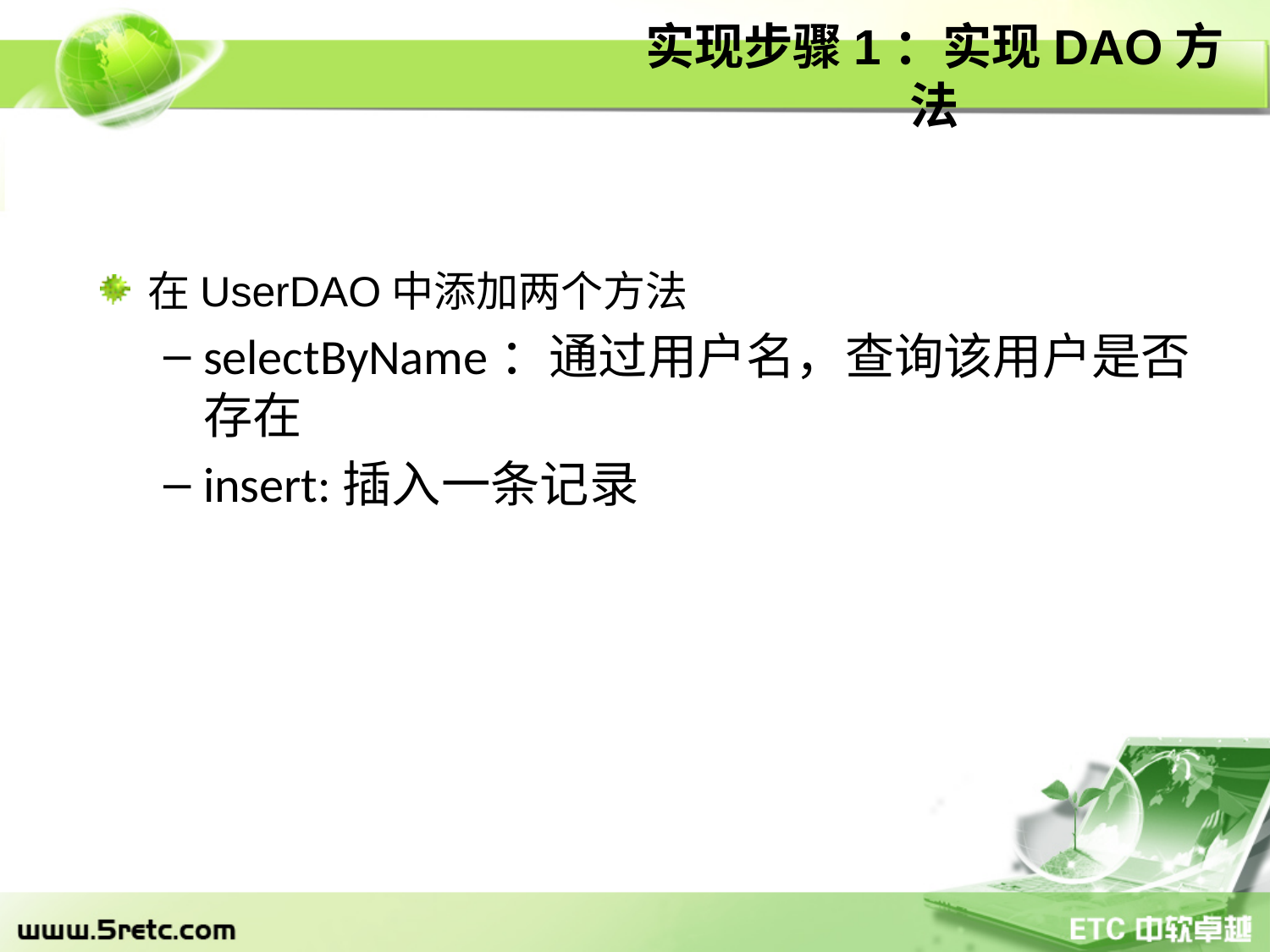

# 实现步骤1：实现DAO方法
在UserDAO中添加两个方法
selectByName：通过用户名，查询该用户是否存在
insert:插入一条记录